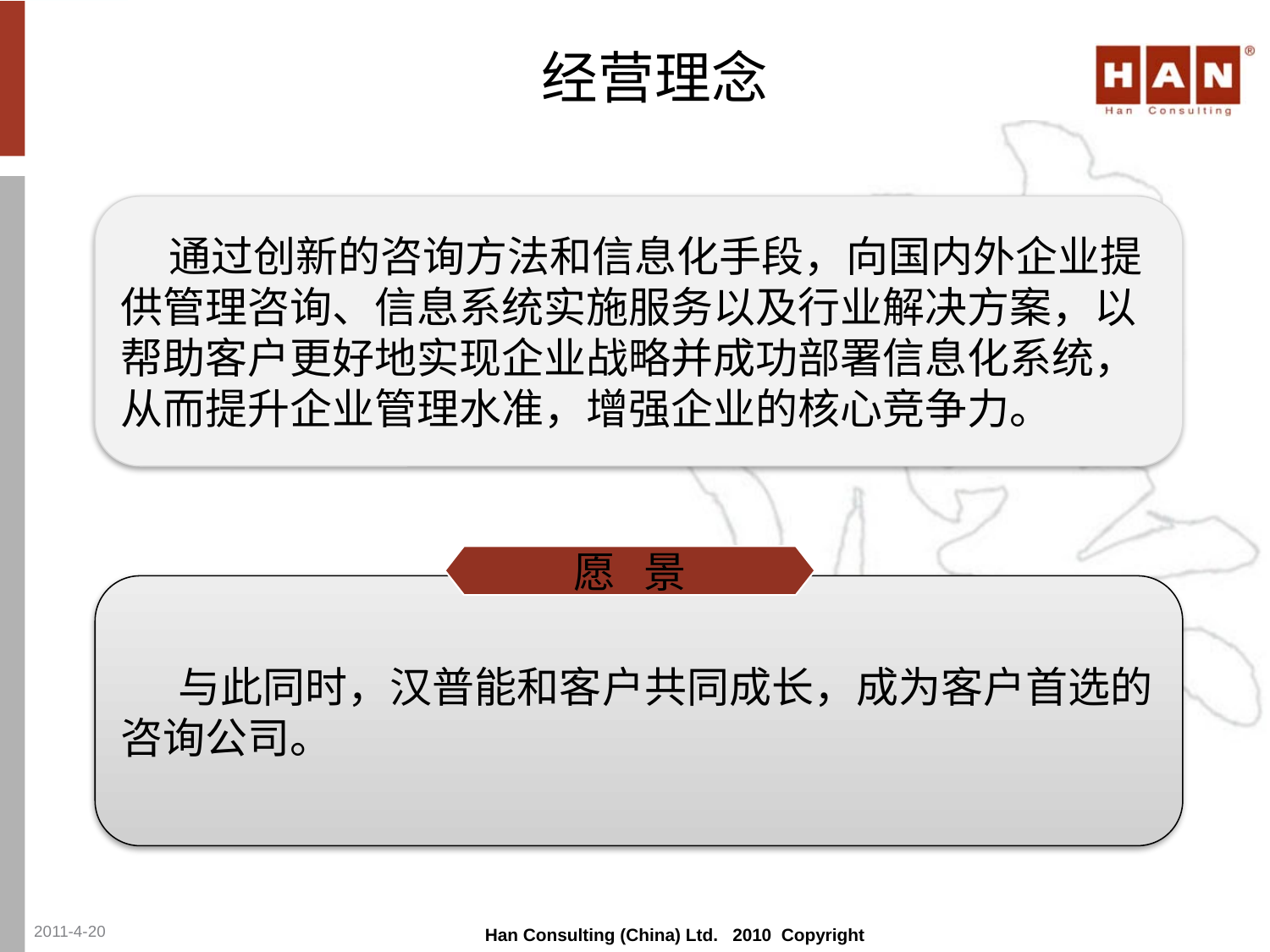

经营理念
    通过创新的咨询方法和信息化手段，向国内外企业提供管理咨询、信息系统实施服务以及行业解决方案，以帮助客户更好地实现企业战略并成功部署信息化系统，从而提升企业管理水准，增强企业的核心竞争力。
愿   景
     与此同时，汉普能和客户共同成长，成为客户首选的咨询公司。